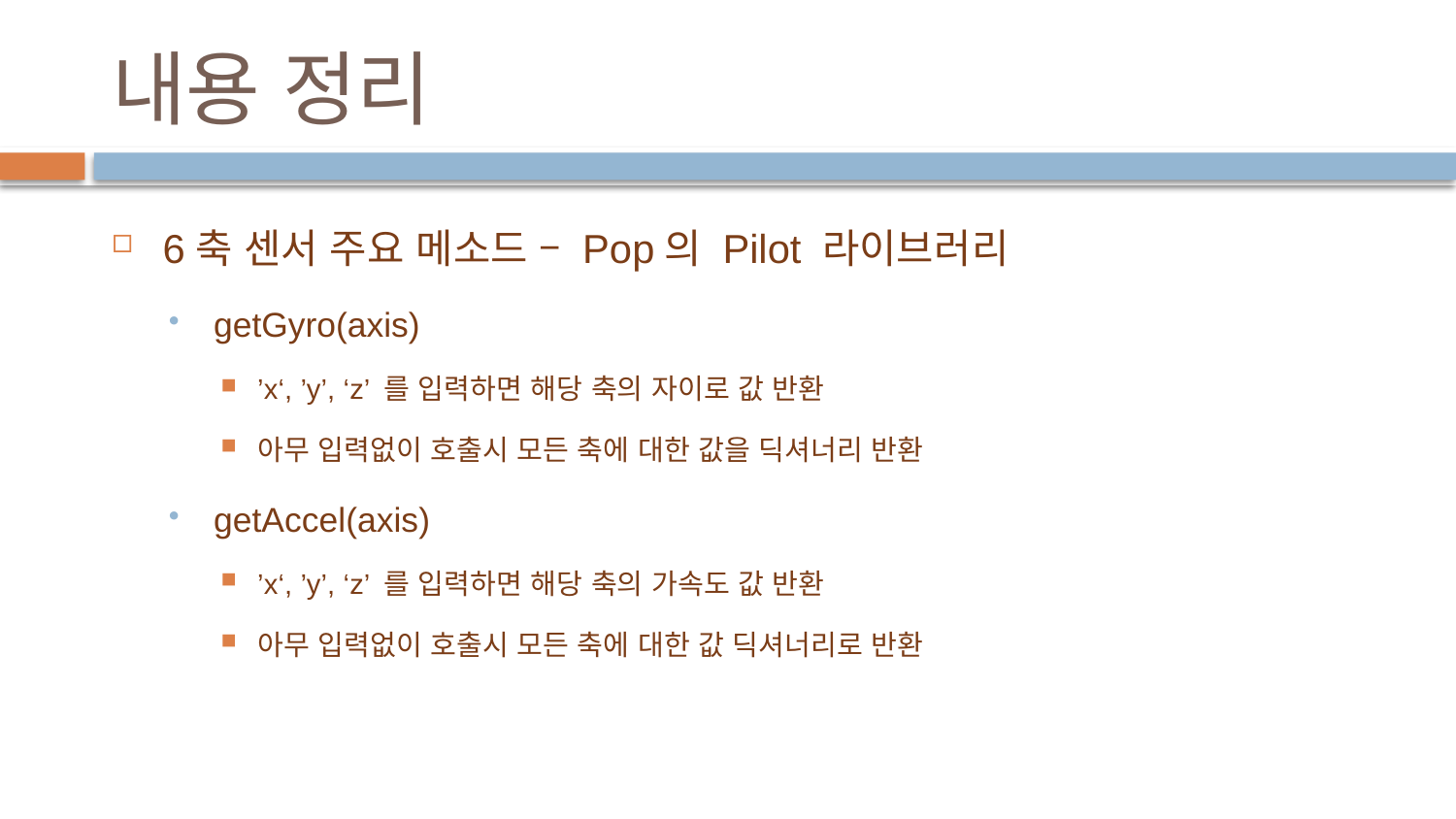

# 내용 정리
6축 센서 주요 메소드 – Pop의 Pilot 라이브러리
getGyro(axis)
’x‘, ’y’, ‘z’ 를 입력하면 해당 축의 자이로 값 반환
아무 입력없이 호출시 모든 축에 대한 값을 딕셔너리 반환
getAccel(axis)
’x‘, ’y’, ‘z’ 를 입력하면 해당 축의 가속도 값 반환
아무 입력없이 호출시 모든 축에 대한 값 딕셔너리로 반환